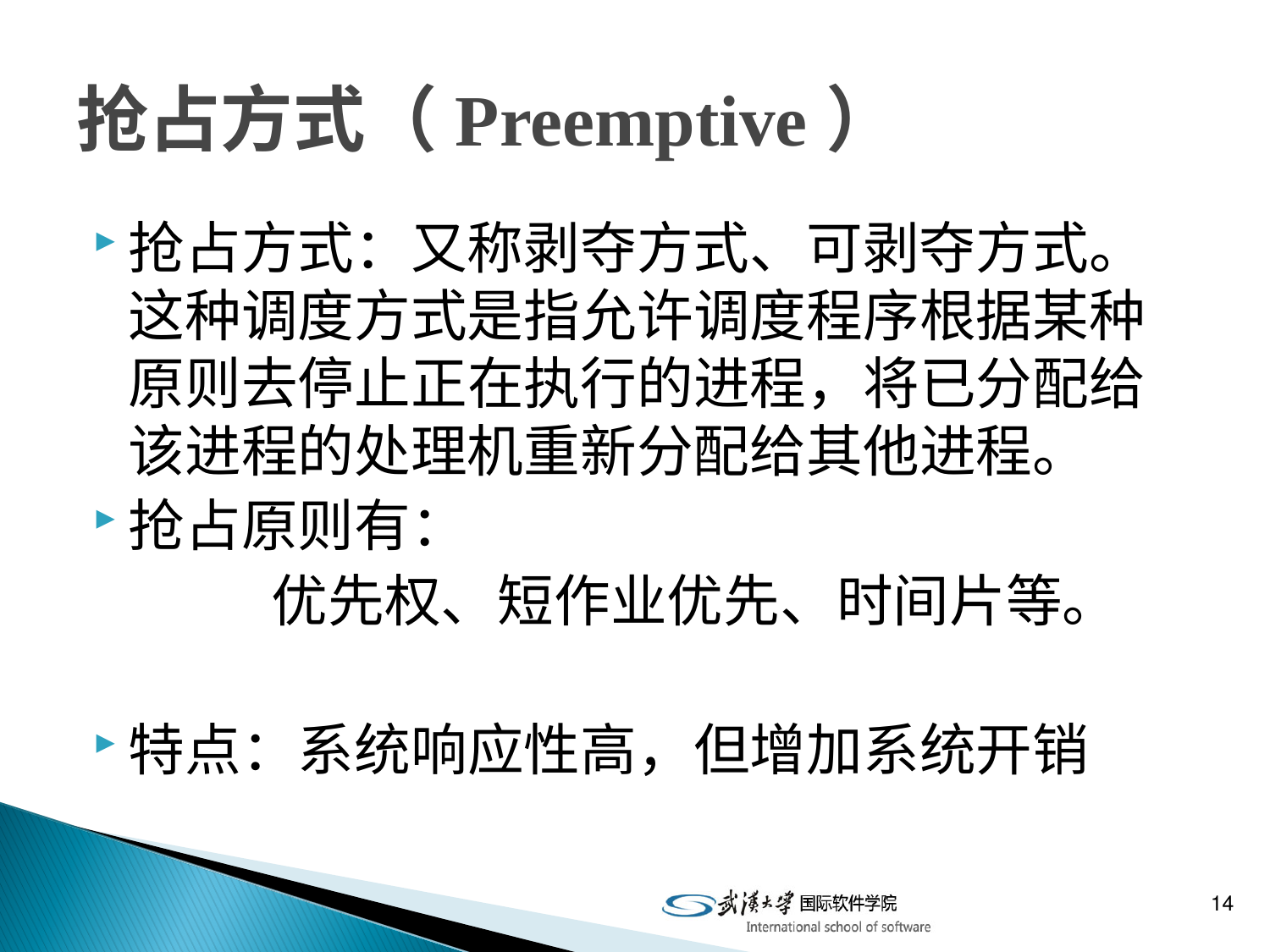

# 抢占方式（Preemptive）
抢占方式：又称剥夺方式、可剥夺方式。这种调度方式是指允许调度程序根据某种原则去停止正在执行的进程，将已分配给该进程的处理机重新分配给其他进程。
抢占原则有：
             优先权、短作业优先、时间片等。

特点：系统响应性高，但增加系统开销